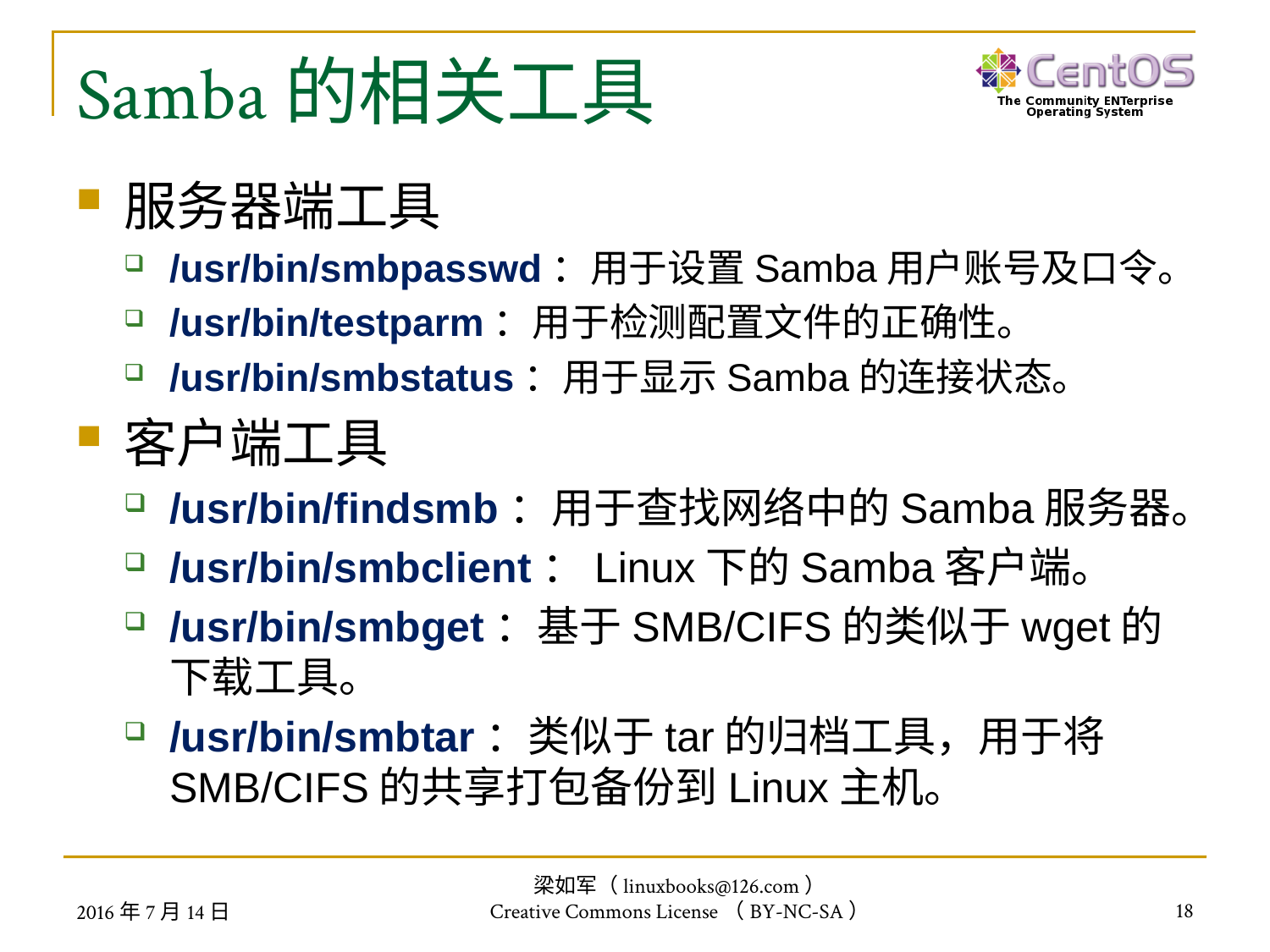

# Samba的相关工具
服务器端工具
/usr/bin/smbpasswd：用于设置Samba用户账号及口令。
/usr/bin/testparm：用于检测配置文件的正确性。
/usr/bin/smbstatus：用于显示Samba的连接状态。
客户端工具
/usr/bin/findsmb：用于查找网络中的Samba服务器。
/usr/bin/smbclient：Linux下的Samba客户端。
/usr/bin/smbget：基于SMB/CIFS的类似于wget的下载工具。
/usr/bin/smbtar：类似于tar的归档工具，用于将SMB/CIFS的共享打包备份到Linux主机。
梁如军（linuxbooks@126.com）
Creative Commons License（BY-NC-SA）
2016年7月14日
18